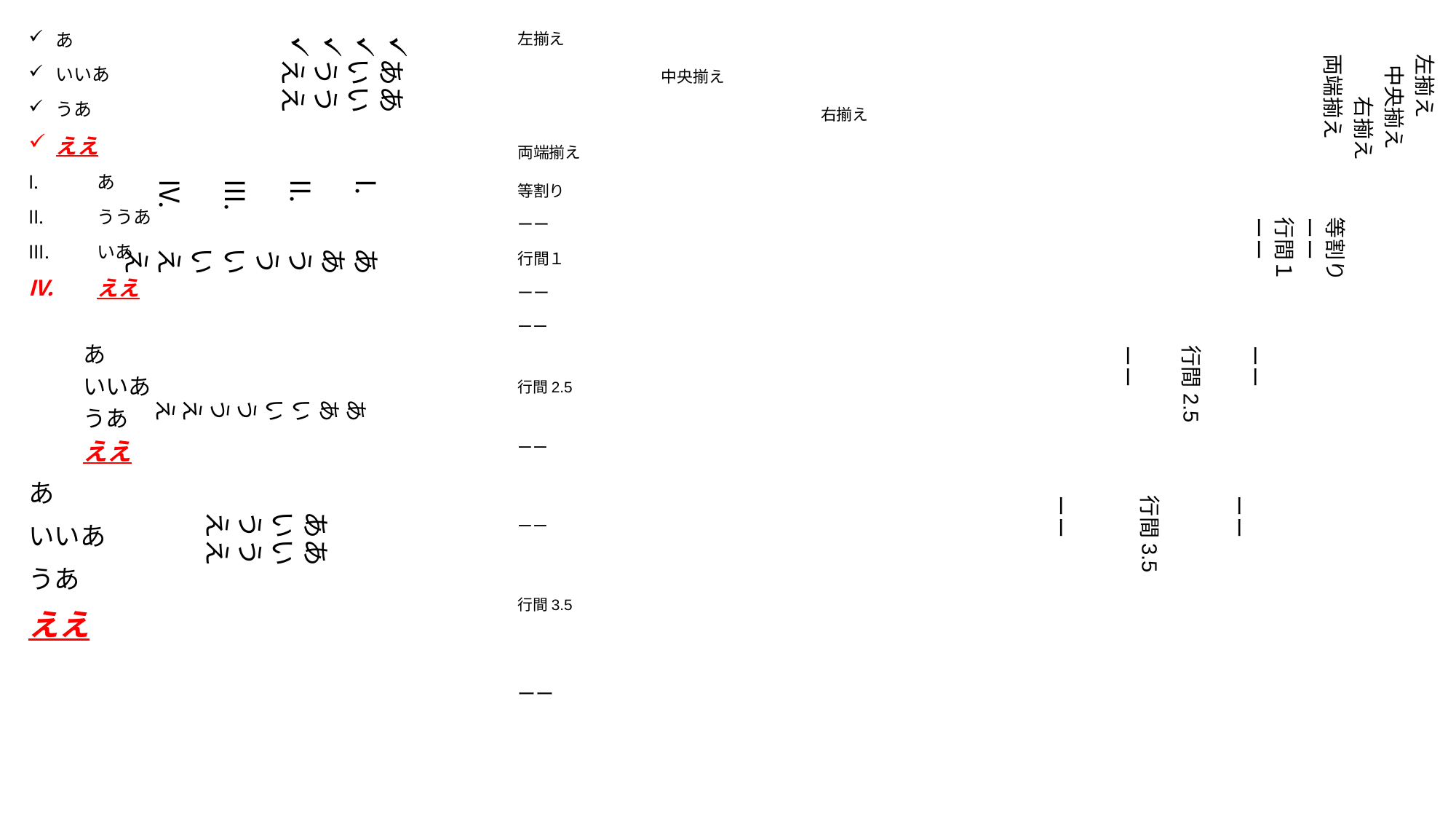

ああ
いい
うう
ええ
あ
いいあ
うあ
ええ
あ
ううあ
いあ
ええ

あ
いいあ
うあ
ええ
あ
いいあ
うあ
ええ

左揃え
中央揃え
右揃え
両端揃え
等割り
ーー
行間１
ーー
ーー
行間2.5
ーー
ーー
行間3.5
ーー

左揃え
中央揃え
右揃え
両端揃え
ああ
うう
いい
ええ
等割り
ーー
行間１
ーー
ああ
いい
うう
ええ
ーー
行間2.5
ーー
ーー
行間3.5
ーー
ああ
いい
うう
ええ